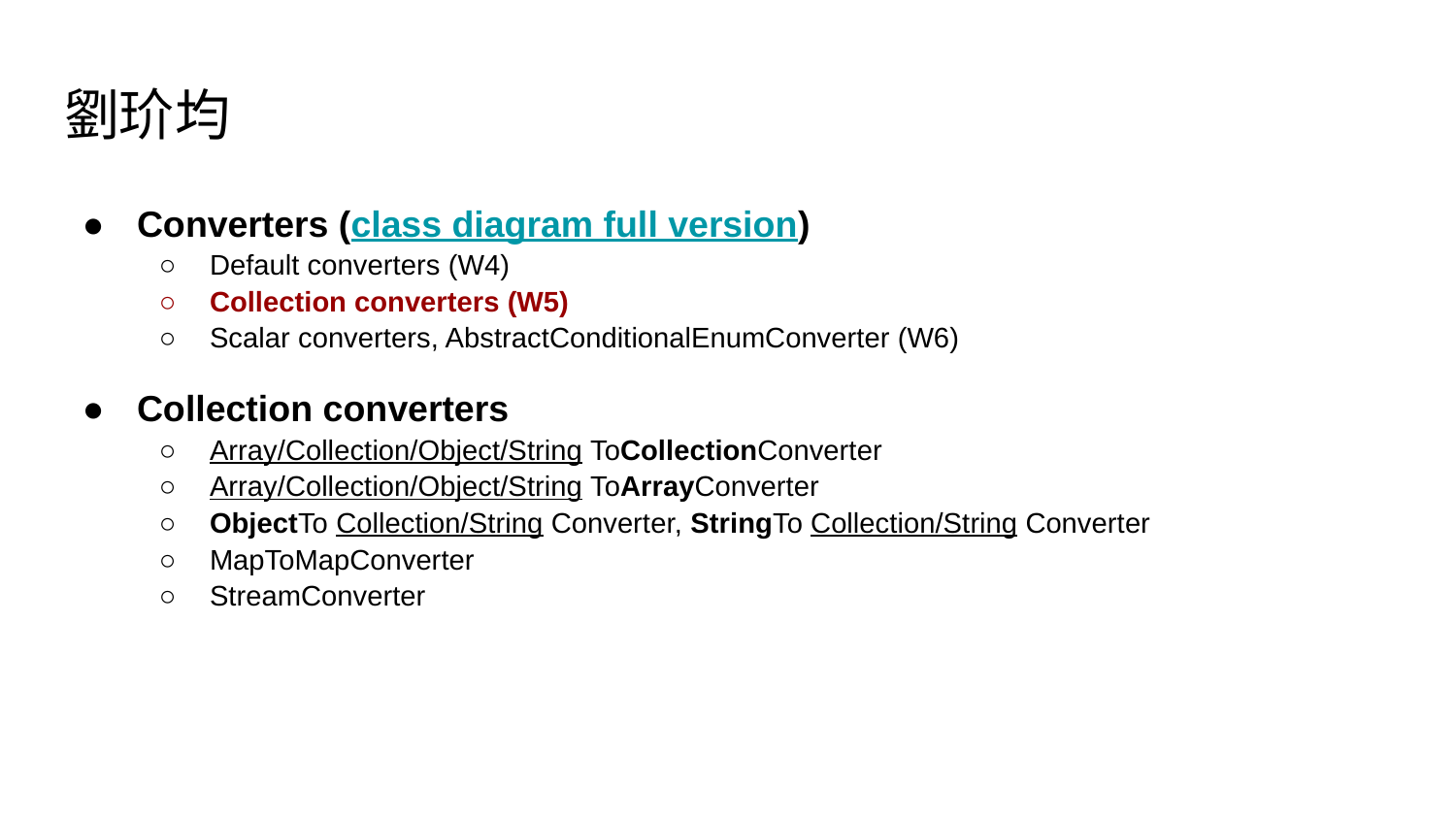

# 劉玠均
Converters (class diagram full version)
Default converters (W4)
Collection converters (W5)
Scalar converters, AbstractConditionalEnumConverter (W6)
Collection converters
Array/Collection/Object/String ToCollectionConverter
Array/Collection/Object/String ToArrayConverter
ObjectTo Collection/String Converter, StringTo Collection/String Converter
MapToMapConverter
StreamConverter